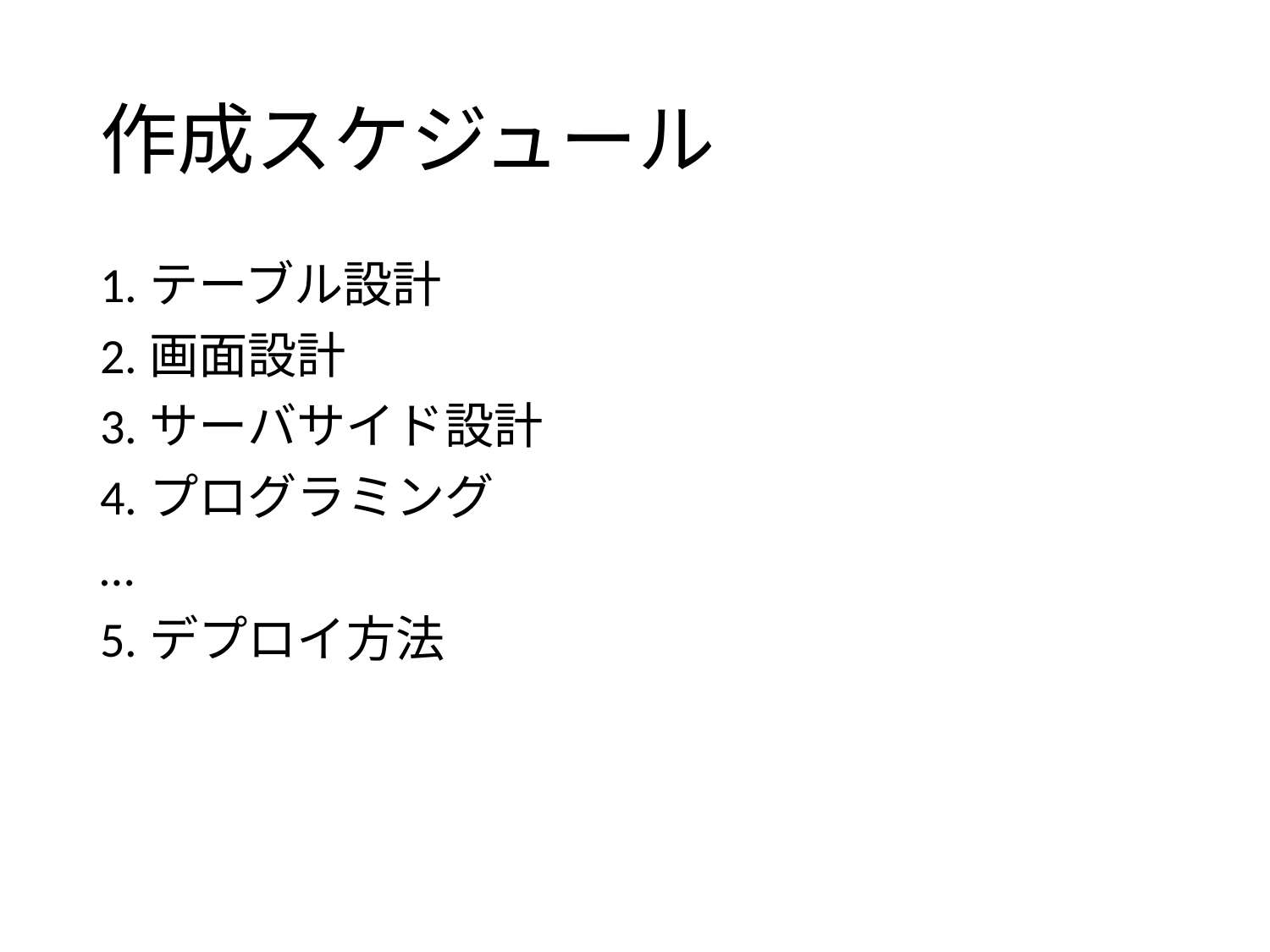

# 作成スケジュール
1.テーブル設計
2.画面設計
3.サーバサイド設計
4.プログラミング
…
5.デプロイ方法